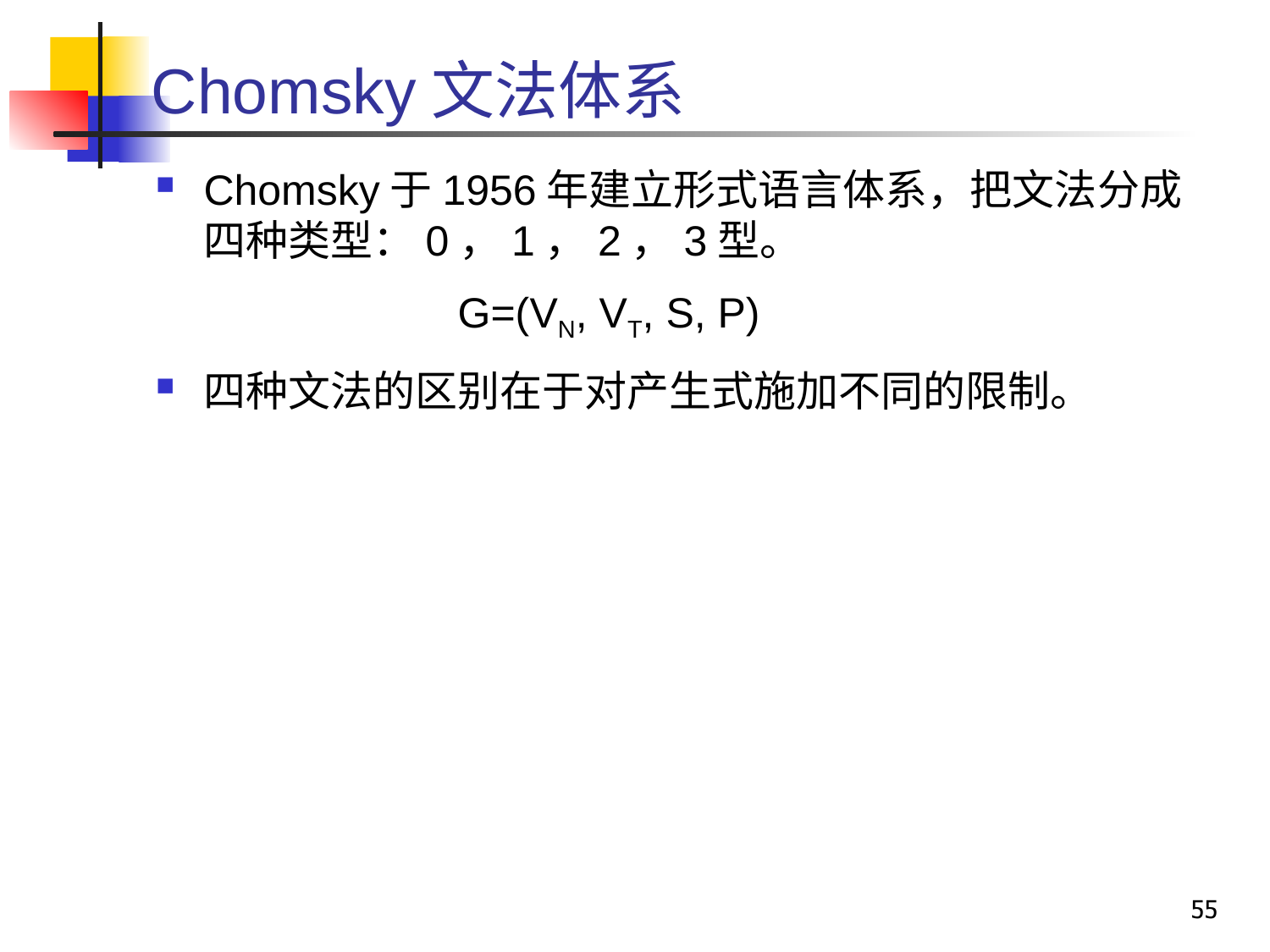

# Chomsky文法体系
Chomsky于1956年建立形式语言体系，把文法分成四种类型：0，1，2，3型。
			G=(VN, VT, S, P)
四种文法的区别在于对产生式施加不同的限制。

55